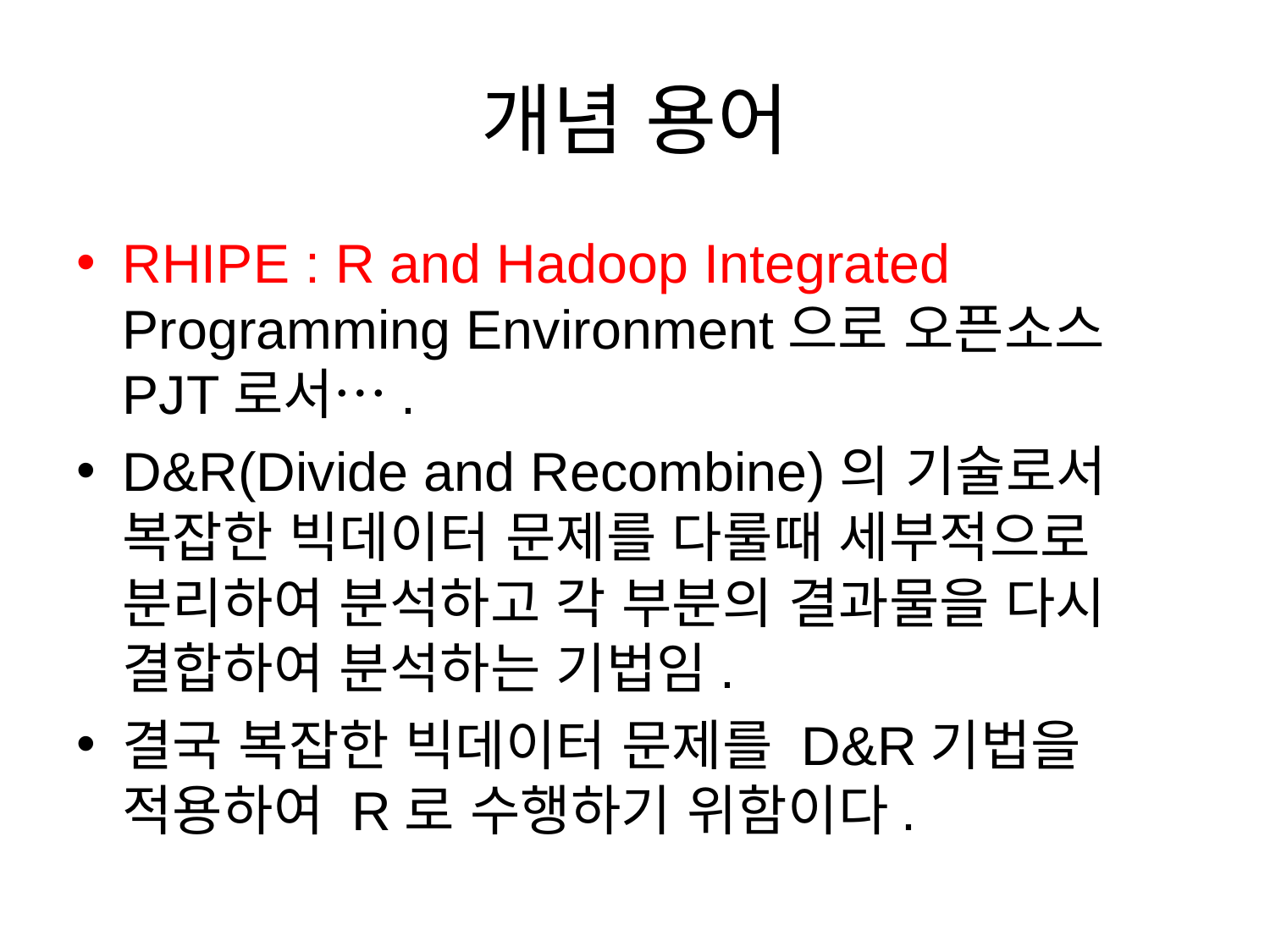

# 개념 용어
RHIPE : R and Hadoop Integrated Programming Environment으로 오픈소스 PJT로서….
D&R(Divide and Recombine)의 기술로서 복잡한 빅데이터 문제를 다룰때 세부적으로 분리하여 분석하고 각 부분의 결과물을 다시 결합하여 분석하는 기법임.
결국 복잡한 빅데이터 문제를 D&R기법을 적용하여 R로 수행하기 위함이다.